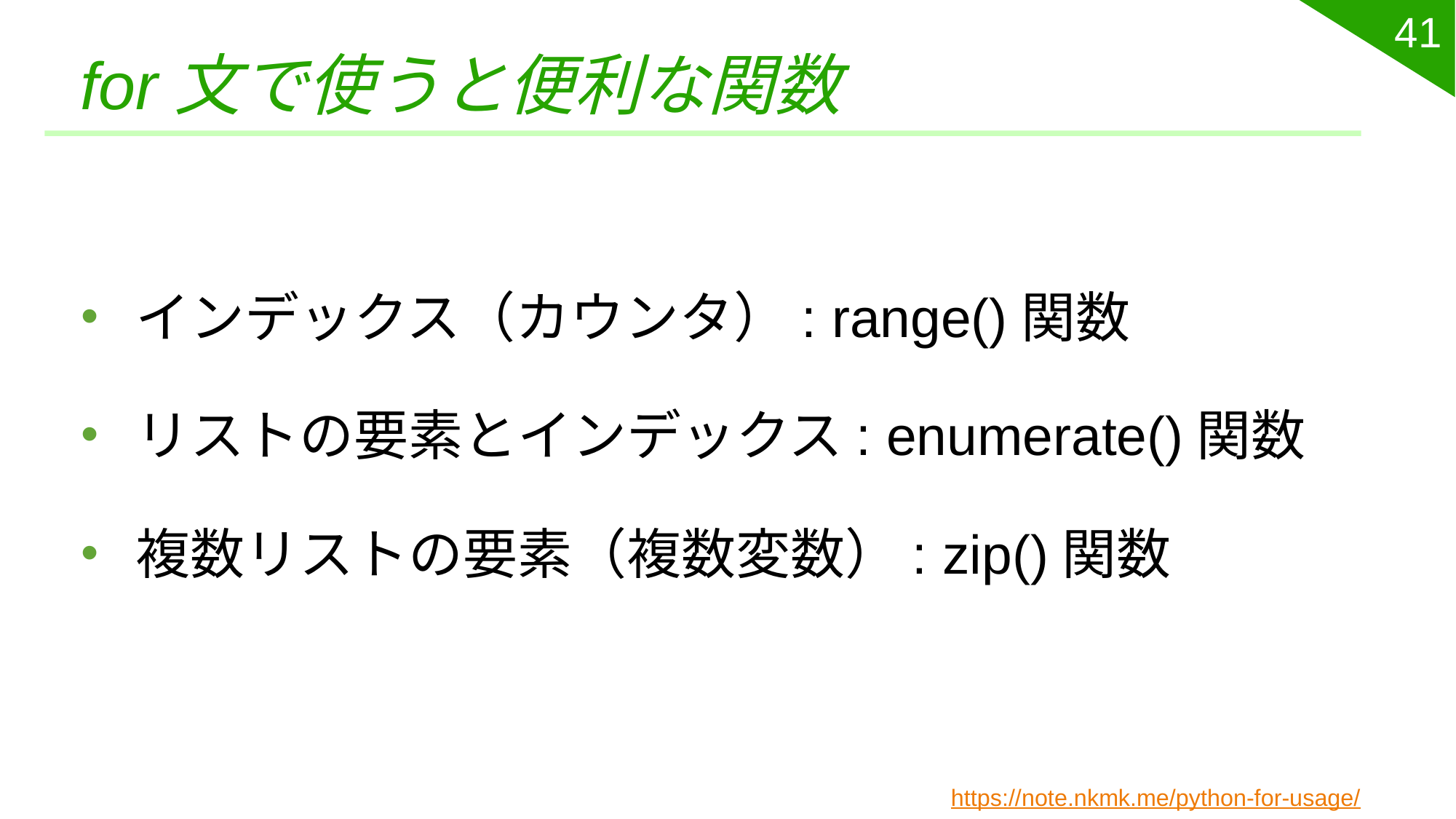

41
# for文で使うと便利な関数
インデックス（カウンタ）: range()関数
リストの要素とインデックス: enumerate()関数
複数リストの要素（複数変数）: zip()関数
https://note.nkmk.me/python-for-usage/